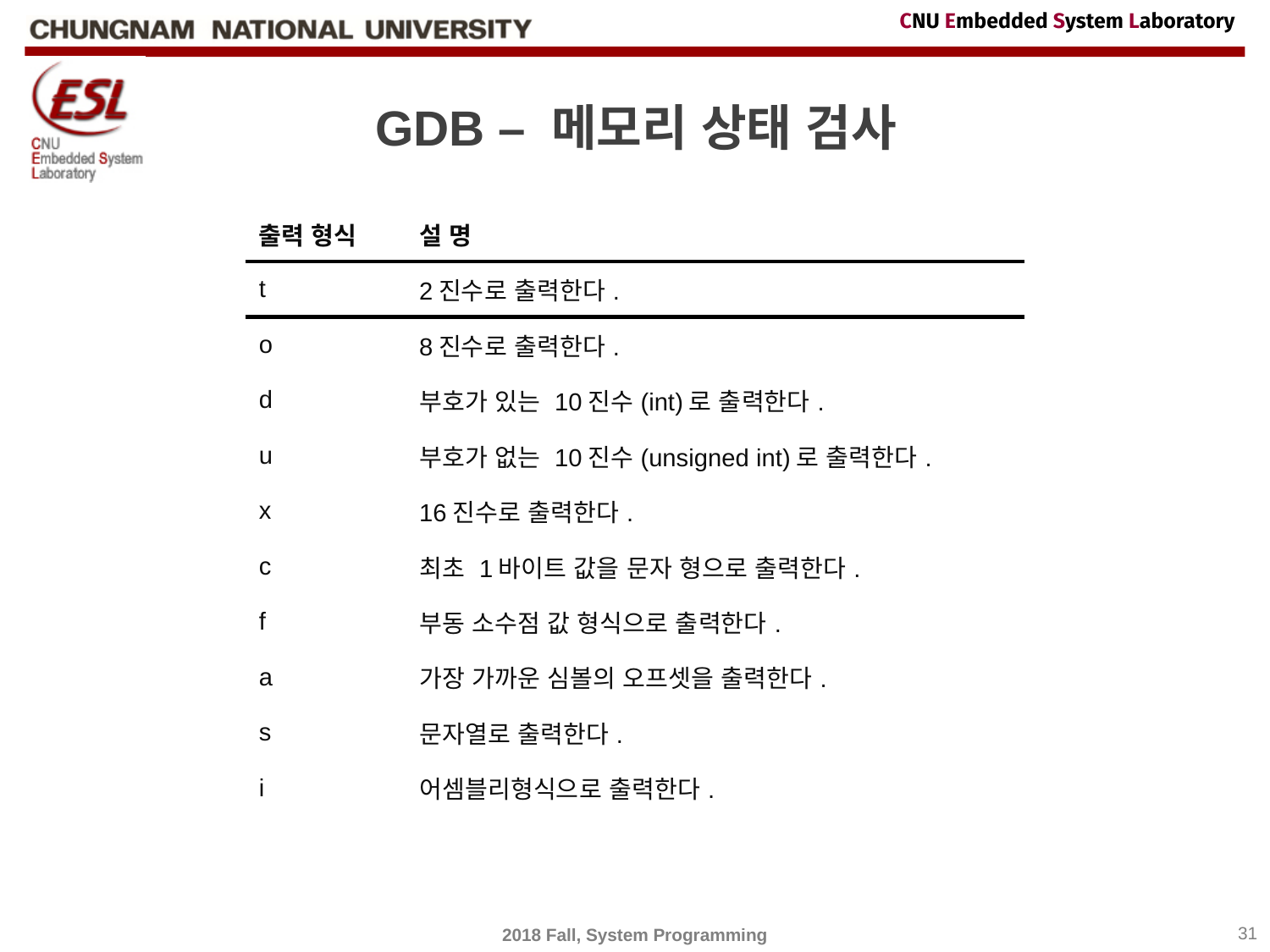

# GDB – 메모리 상태 검사
| 출력 형식 | 설 명 |
| --- | --- |
| t | 2진수로 출력한다. |
| o | 8진수로 출력한다. |
| d | 부호가 있는 10진수(int)로 출력한다. |
| u | 부호가 없는 10진수(unsigned int)로 출력한다. |
| x | 16진수로 출력한다. |
| c | 최초 1바이트 값을 문자 형으로 출력한다. |
| f | 부동 소수점 값 형식으로 출력한다. |
| a | 가장 가까운 심볼의 오프셋을 출력한다. |
| s | 문자열로 출력한다. |
| i | 어셈블리형식으로 출력한다. |
2018 Fall, System Programming
31